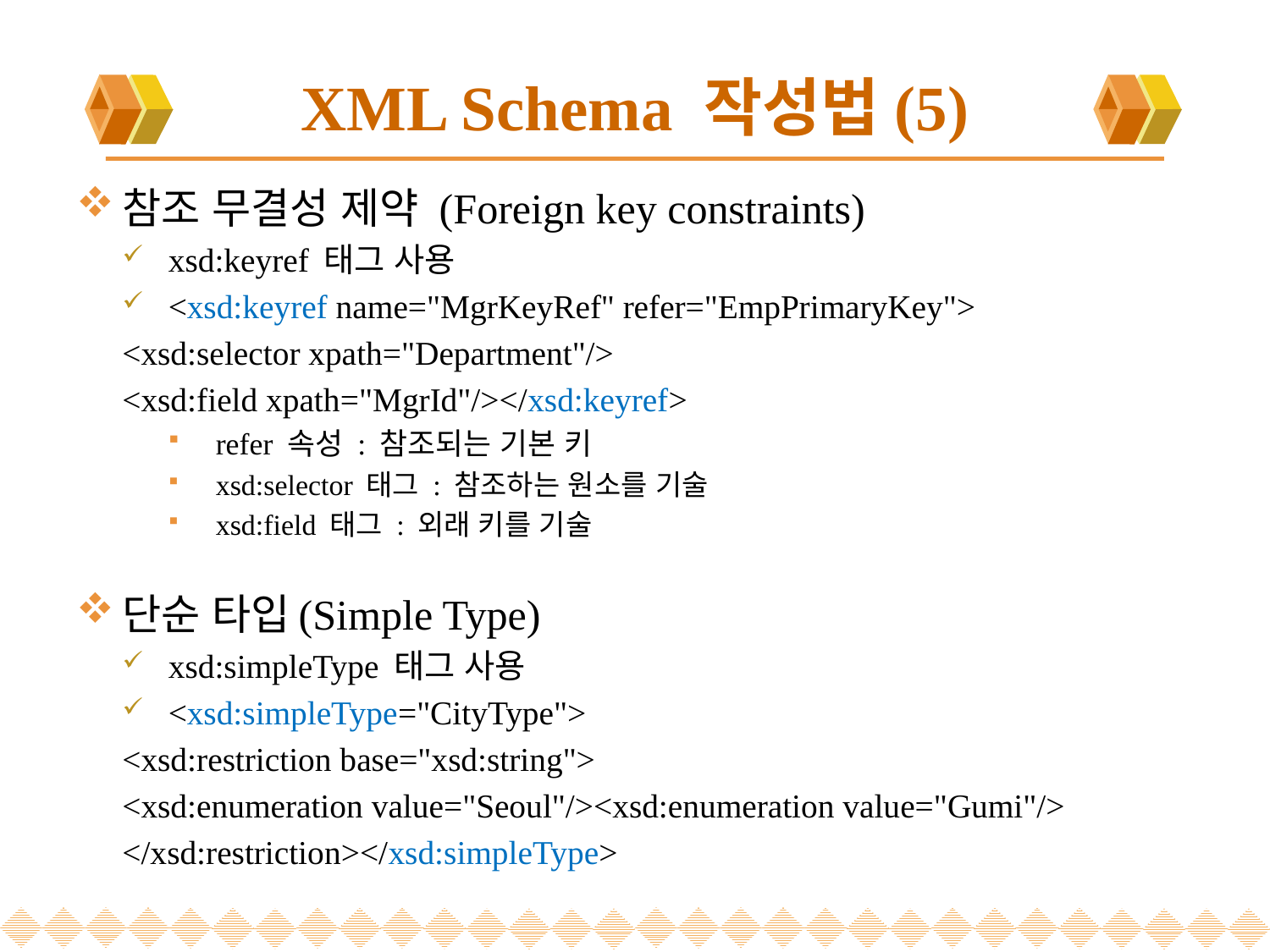

# XML Schema 작성법(5)
참조 무결성 제약 (Foreign key constraints)
xsd:keyref 태그 사용
<xsd:keyref name="MgrKeyRef" refer="EmpPrimaryKey">
	<xsd:selector xpath="Department"/>
	<xsd:field xpath="MgrId"/></xsd:keyref>
refer 속성 : 참조되는 기본 키
xsd:selector 태그 : 참조하는 원소를 기술
xsd:field 태그 : 외래 키를 기술

단순 타입(Simple Type)
xsd:simpleType 태그 사용
<xsd:simpleType="CityType">
	<xsd:restriction base="xsd:string">
	<xsd:enumeration value="Seoul"/><xsd:enumeration value="Gumi"/>
	</xsd:restriction></xsd:simpleType>